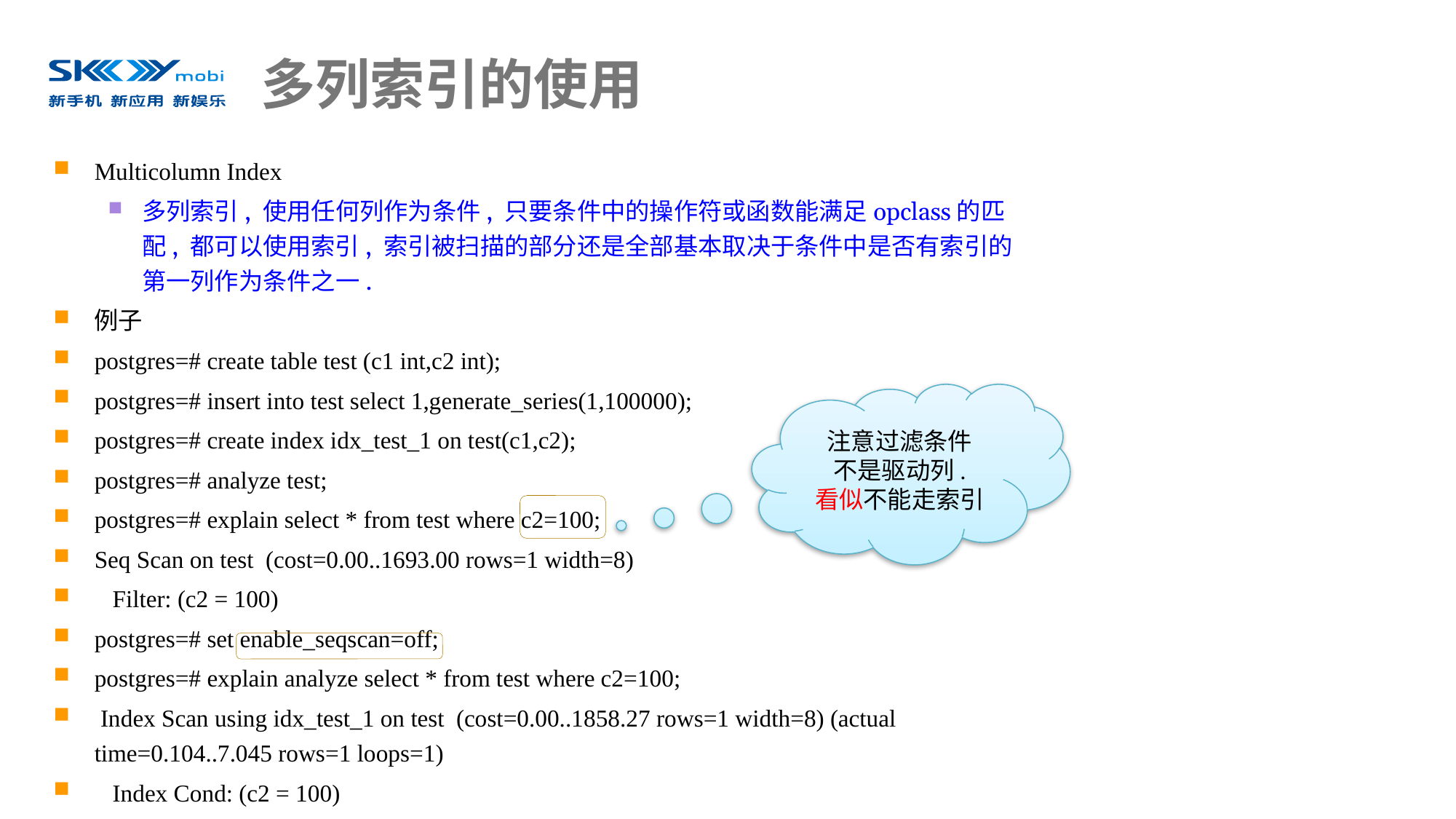

# 多列索引的使用
Multicolumn Index
多列索引, 使用任何列作为条件, 只要条件中的操作符或函数能满足opclass的匹配, 都可以使用索引, 索引被扫描的部分还是全部基本取决于条件中是否有索引的第一列作为条件之一.
例子
postgres=# create table test (c1 int,c2 int);
postgres=# insert into test select 1,generate_series(1,100000);
postgres=# create index idx_test_1 on test(c1,c2);
postgres=# analyze test;
postgres=# explain select * from test where c2=100;
Seq Scan on test  (cost=0.00..1693.00 rows=1 width=8)
   Filter: (c2 = 100)
postgres=# set enable_seqscan=off;
postgres=# explain analyze select * from test where c2=100;
 Index Scan using idx_test_1 on test  (cost=0.00..1858.27 rows=1 width=8) (actual time=0.104..7.045 rows=1 loops=1)
   Index Cond: (c2 = 100)
注意过滤条件
不是驱动列.
看似不能走索引